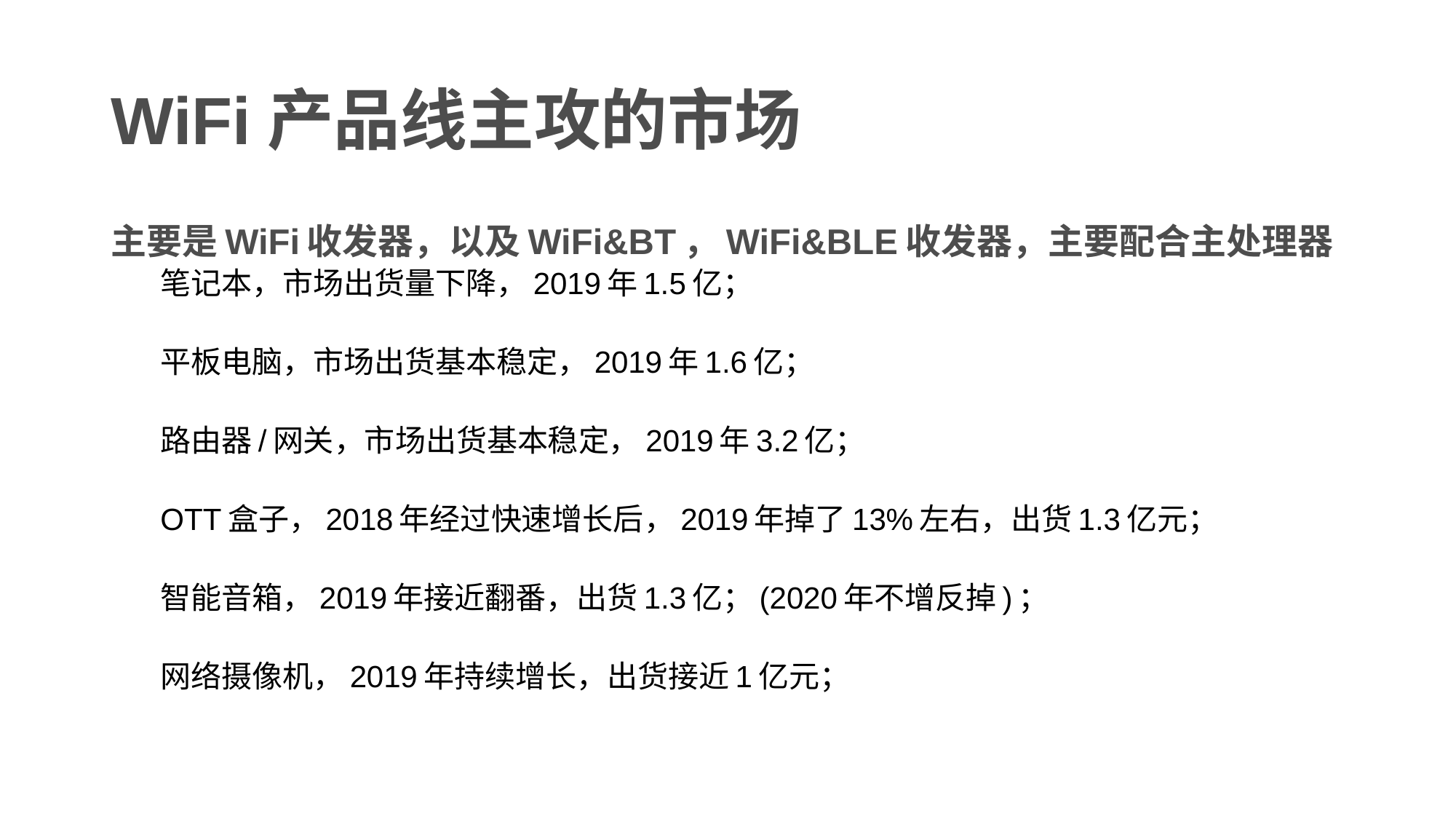

# WiFi产品线主攻的市场
主要是WiFi收发器，以及WiFi&BT，WiFi&BLE收发器，主要配合主处理器
笔记本，市场出货量下降，2019年1.5亿；

平板电脑，市场出货基本稳定，2019年1.6亿；

路由器/网关，市场出货基本稳定，2019年3.2亿；

OTT盒子，2018年经过快速增长后，2019年掉了13%左右，出货1.3亿元；

智能音箱，2019年接近翻番，出货1.3亿；(2020年不增反掉)；

网络摄像机，2019年持续增长，出货接近1亿元；